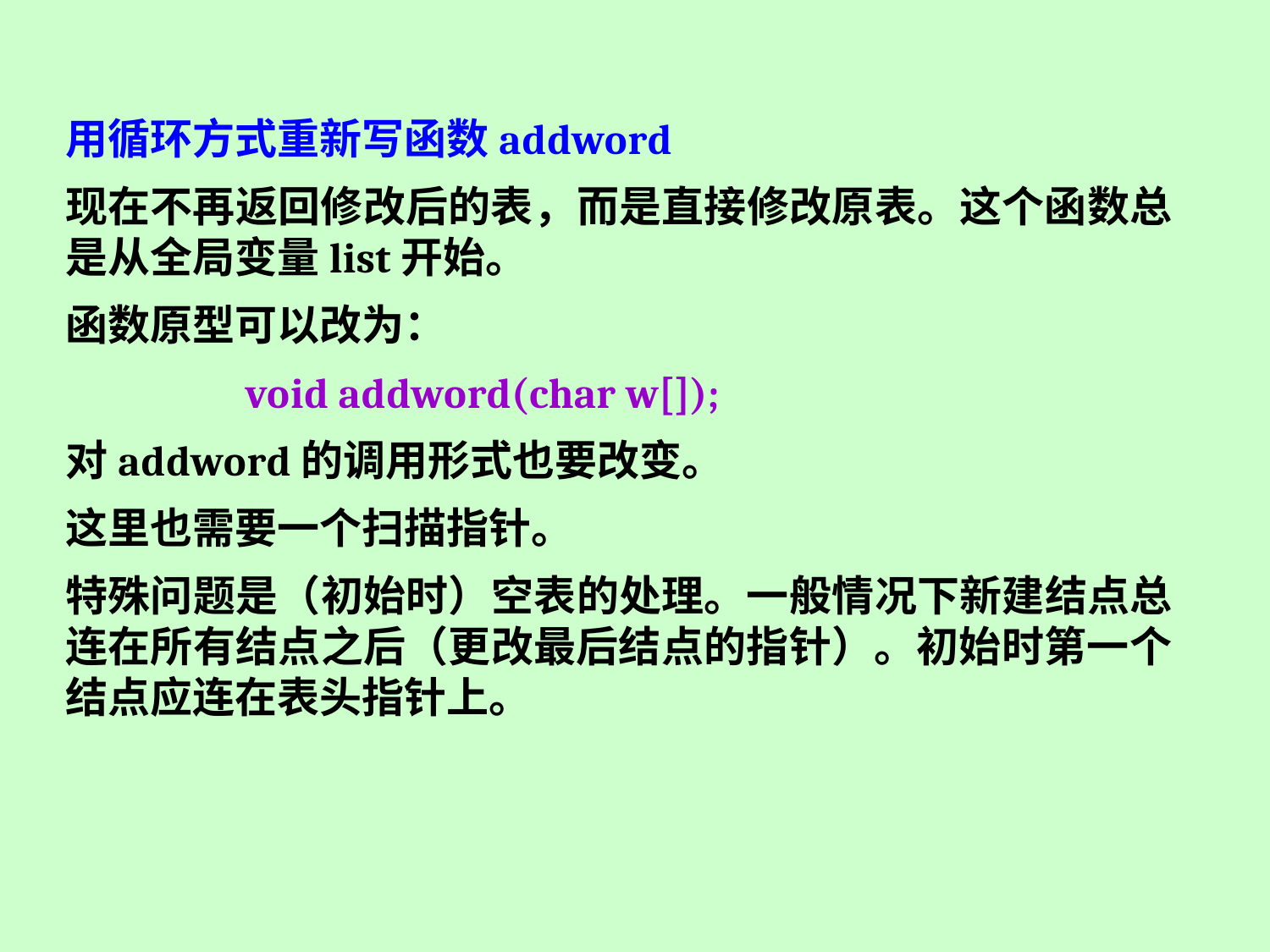

用循环方式重新写函数addword
现在不再返回修改后的表，而是直接修改原表。这个函数总是从全局变量list开始。
函数原型可以改为：
　　　　void addword(char w[]);
对addword的调用形式也要改变。
这里也需要一个扫描指针。
特殊问题是（初始时）空表的处理。一般情况下新建结点总连在所有结点之后（更改最后结点的指针）。初始时第一个结点应连在表头指针上。
87